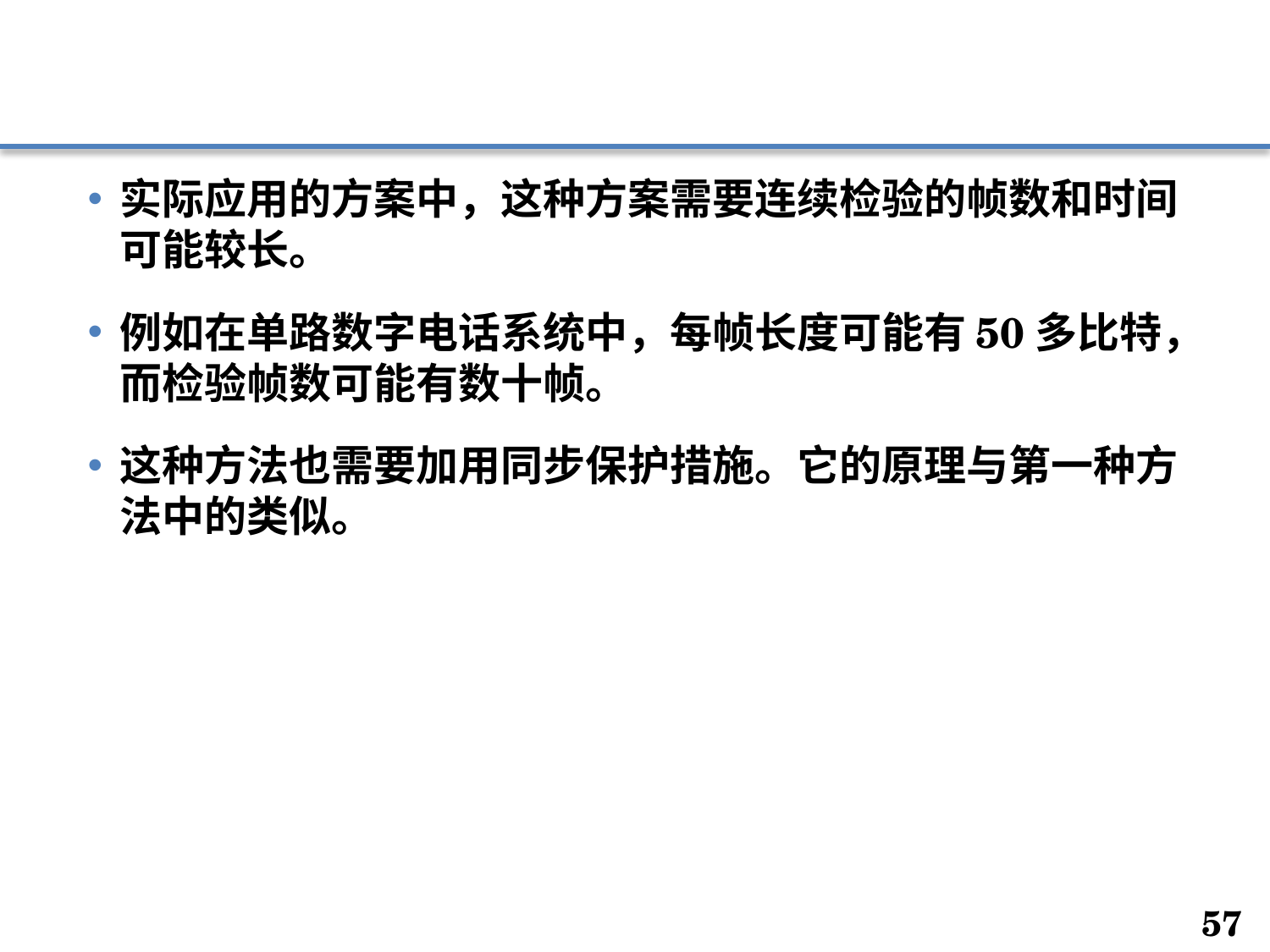

#
实际应用的方案中，这种方案需要连续检验的帧数和时间可能较长。
例如在单路数字电话系统中，每帧长度可能有50多比特，而检验帧数可能有数十帧。
这种方法也需要加用同步保护措施。它的原理与第一种方法中的类似。
57